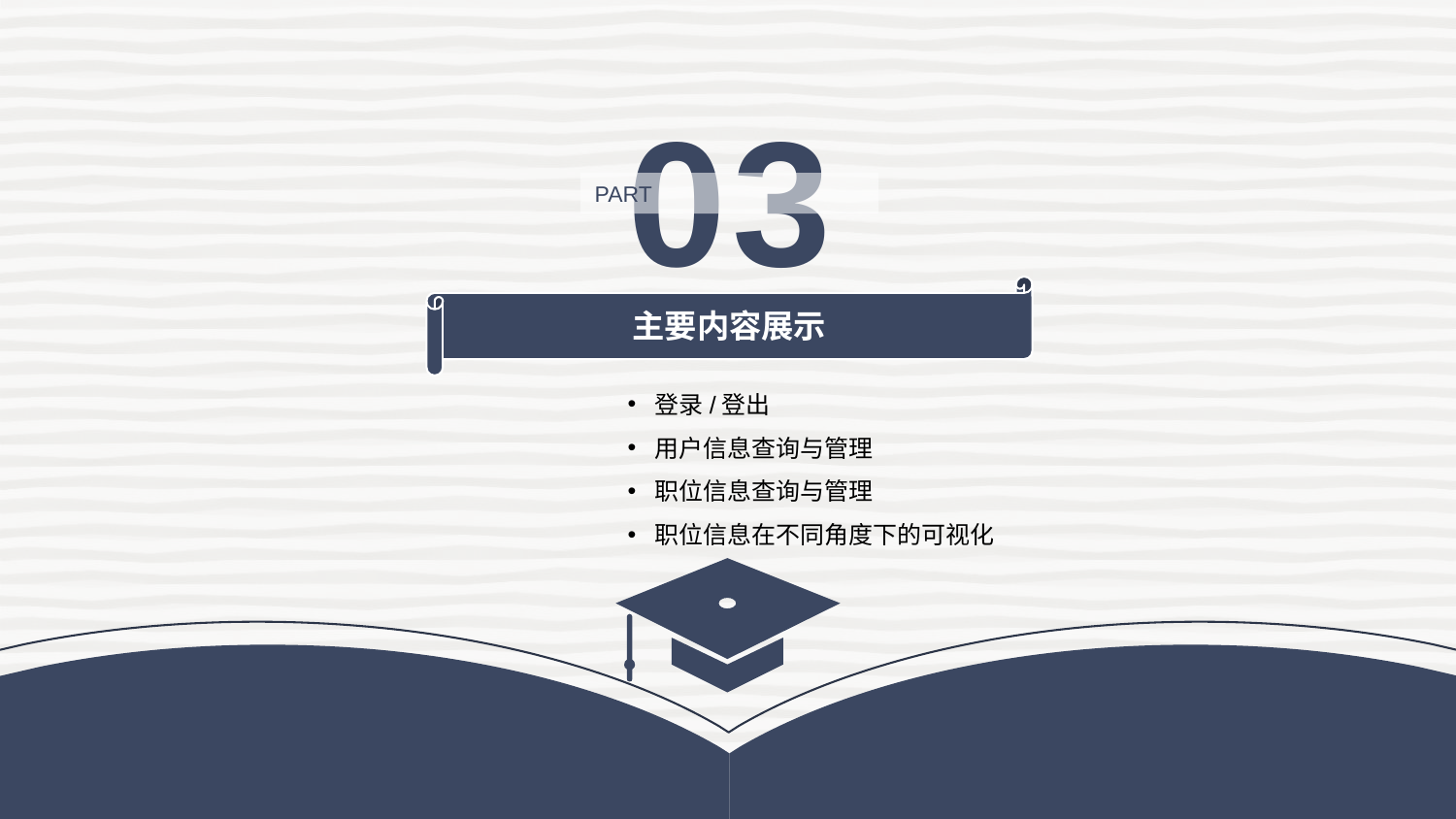

03
PART

主要内容展示
登录/登出
用户信息查询与管理
职位信息查询与管理
职位信息在不同角度下的可视化